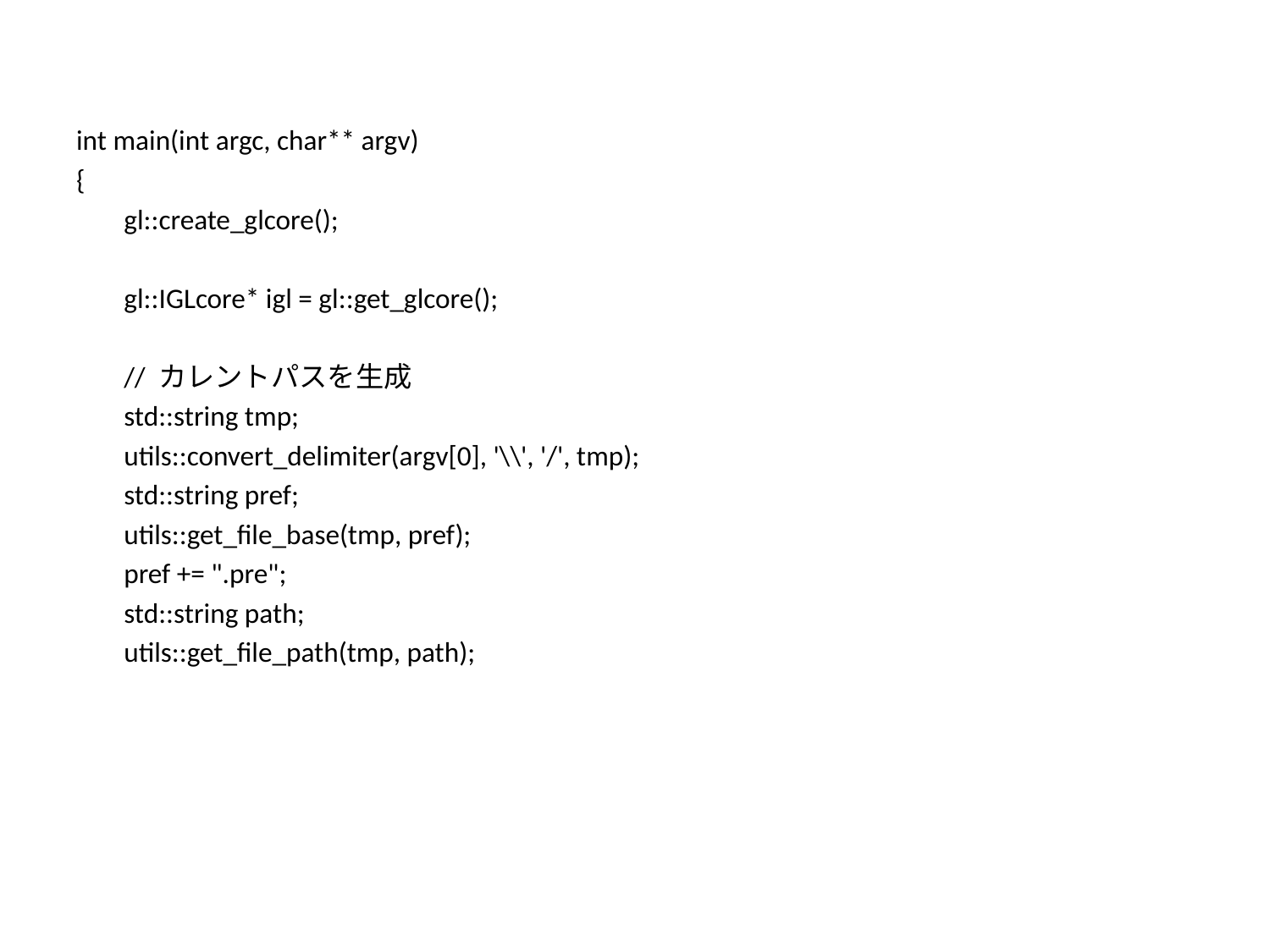

#
int main(int argc, char** argv)
{
	gl::create_glcore();

	gl::IGLcore* igl = gl::get_glcore();

	// カレントパスを生成
	std::string tmp;
	utils::convert_delimiter(argv[0], '\\', '/', tmp);
	std::string pref;
	utils::get_file_base(tmp, pref);
	pref += ".pre";
	std::string path;
	utils::get_file_path(tmp, path);